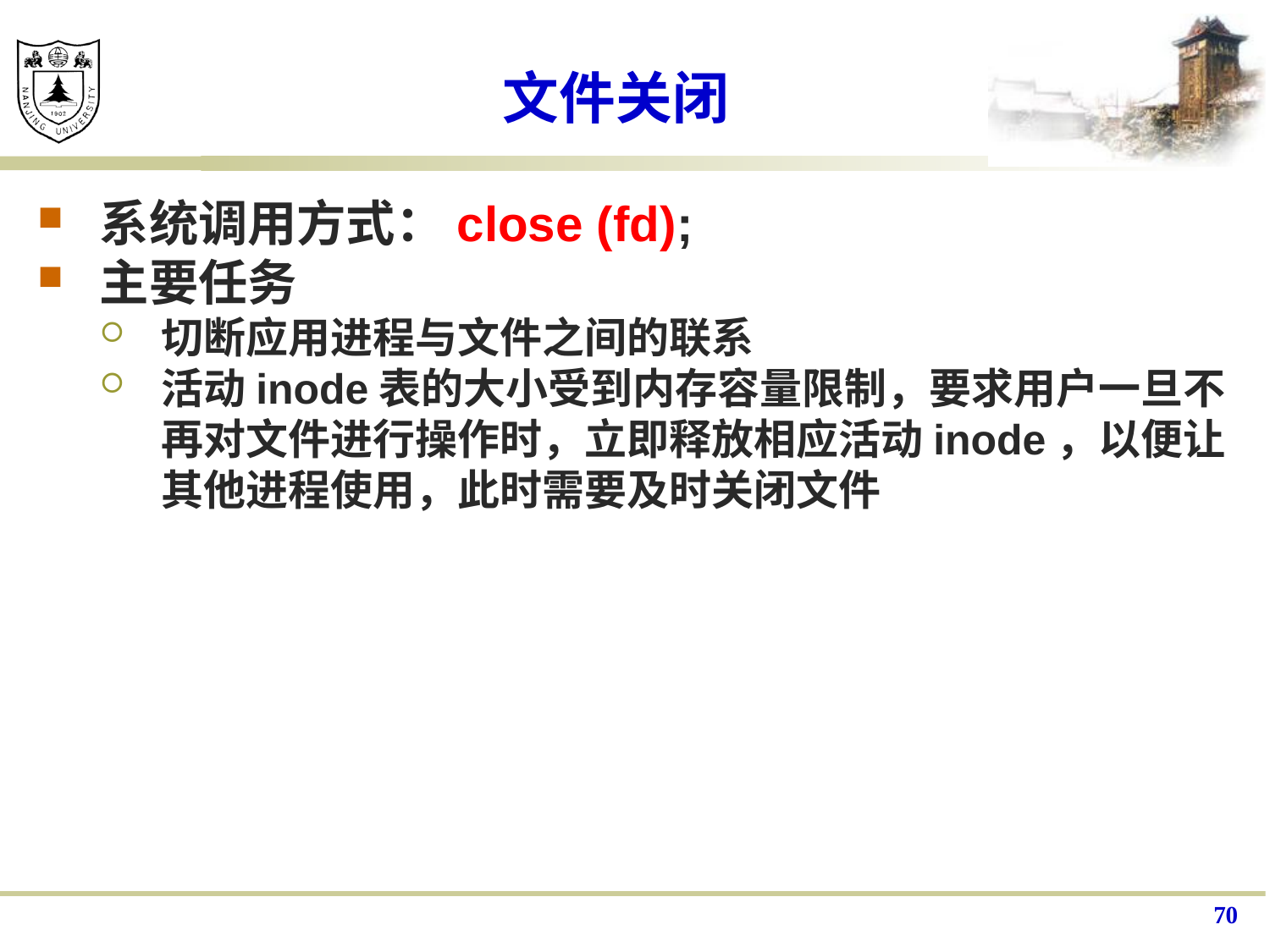

# 文件关闭
系统调用方式：close (fd);
主要任务
切断应用进程与文件之间的联系
活动inode表的大小受到内存容量限制，要求用户一旦不再对文件进行操作时，立即释放相应活动inode，以便让其他进程使用，此时需要及时关闭文件

70